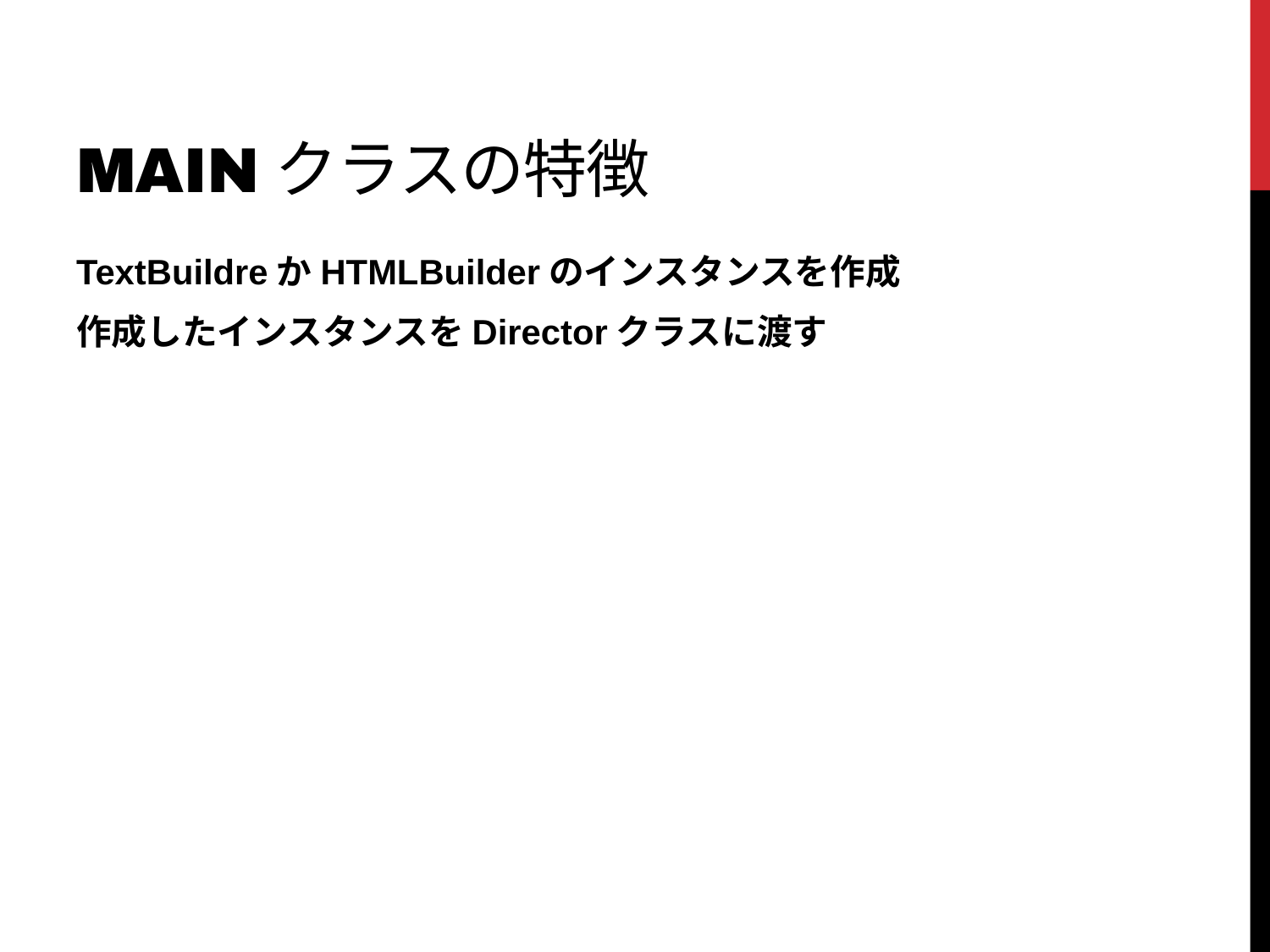

# Mainクラスの特徴
TextBuildreかHTMLBuilderのインスタンスを作成
作成したインスタンスをDirectorクラスに渡す